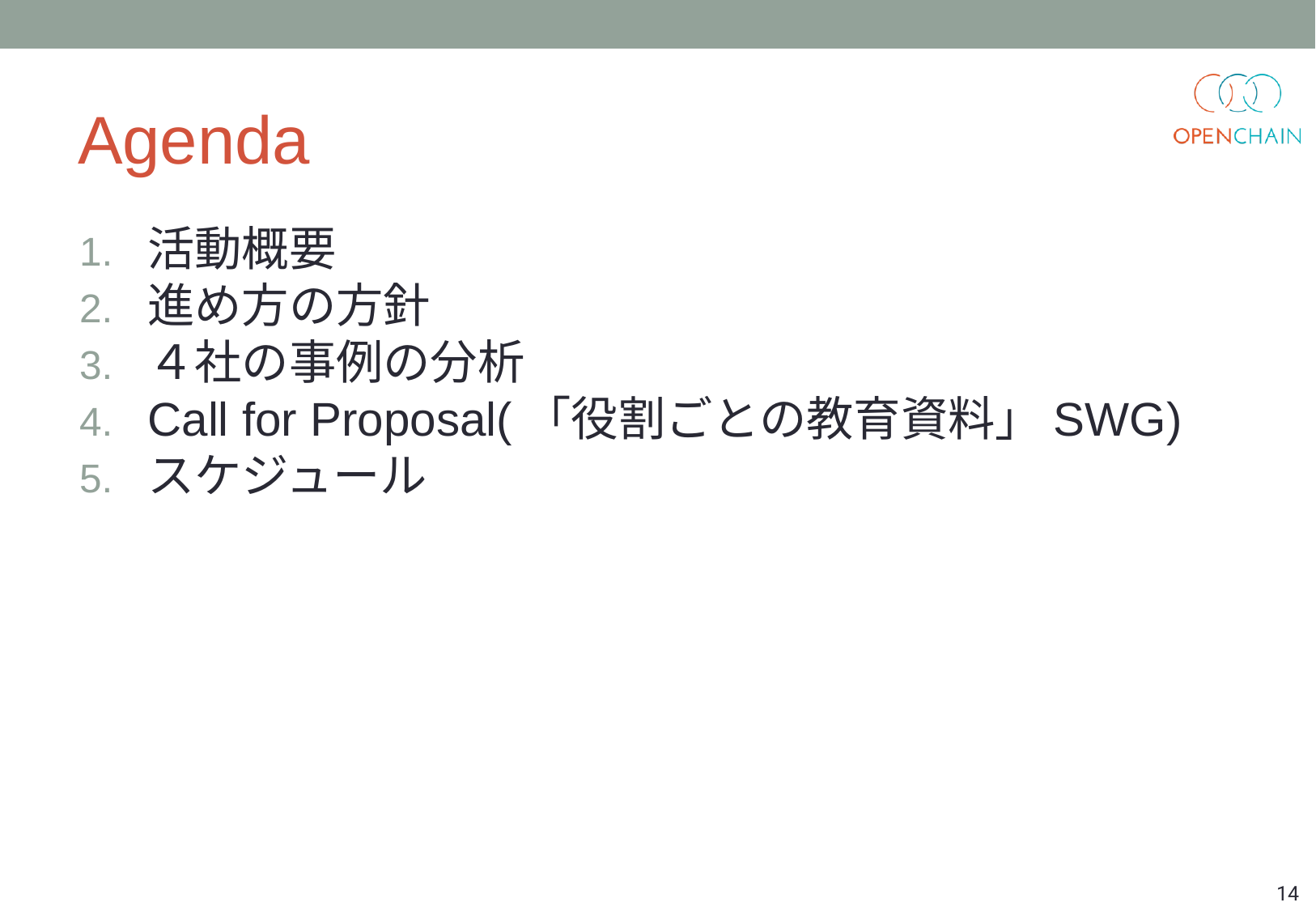

# Agenda
活動概要
進め方の方針
４社の事例の分析
Call for Proposal(「役割ごとの教育資料」SWG)
スケジュール
14